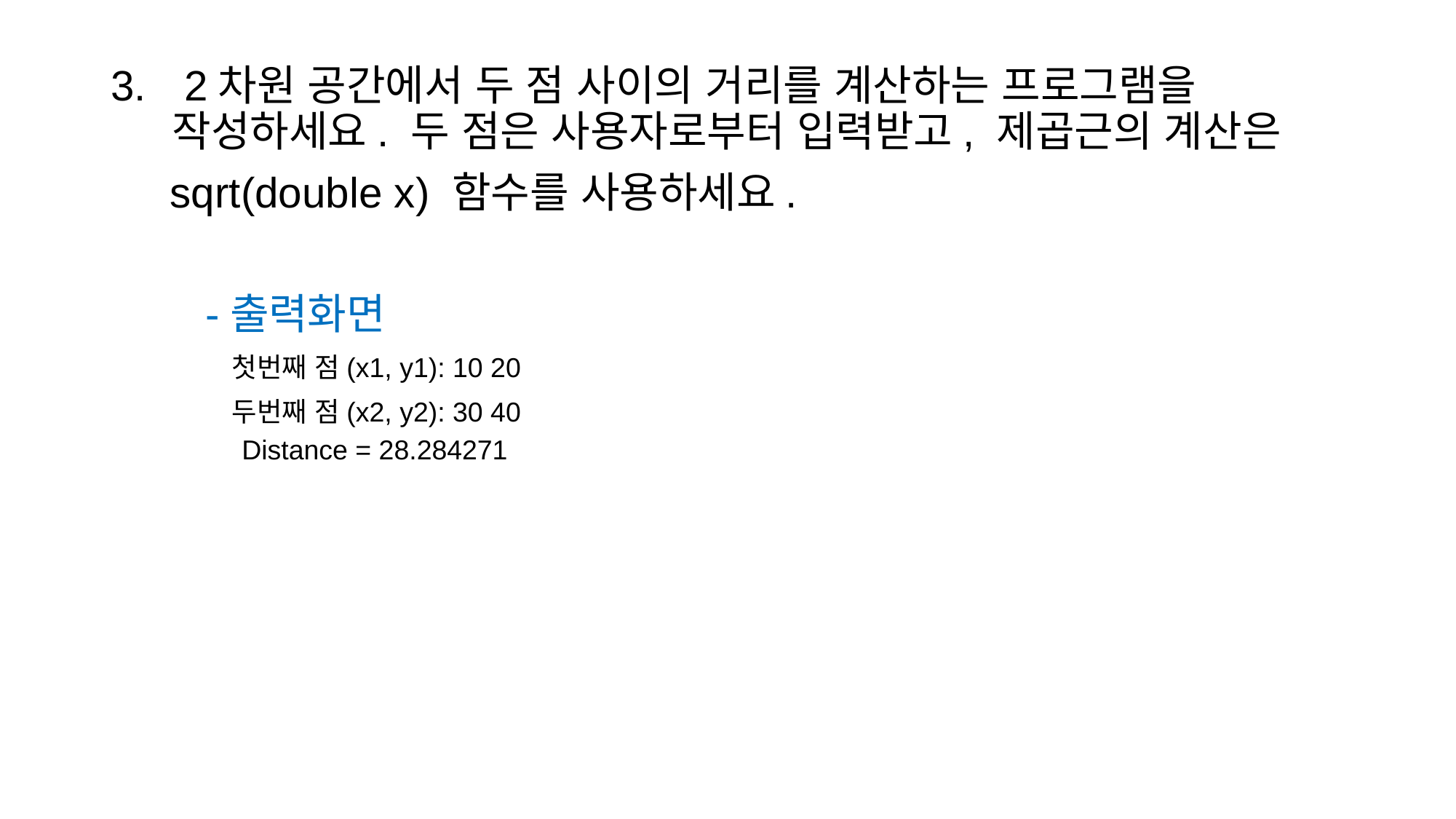

2차원 공간에서 두 점 사이의 거리를 계산하는 프로그램을 작성하세요. 두 점은 사용자로부터 입력받고, 제곱근의 계산은
     sqrt(double x) 함수를 사용하세요.

        -출력화면
               첫번째 점(x1, y1): 10 20
               두번째 점(x2, y2): 30 40
          Distance = 28.284271